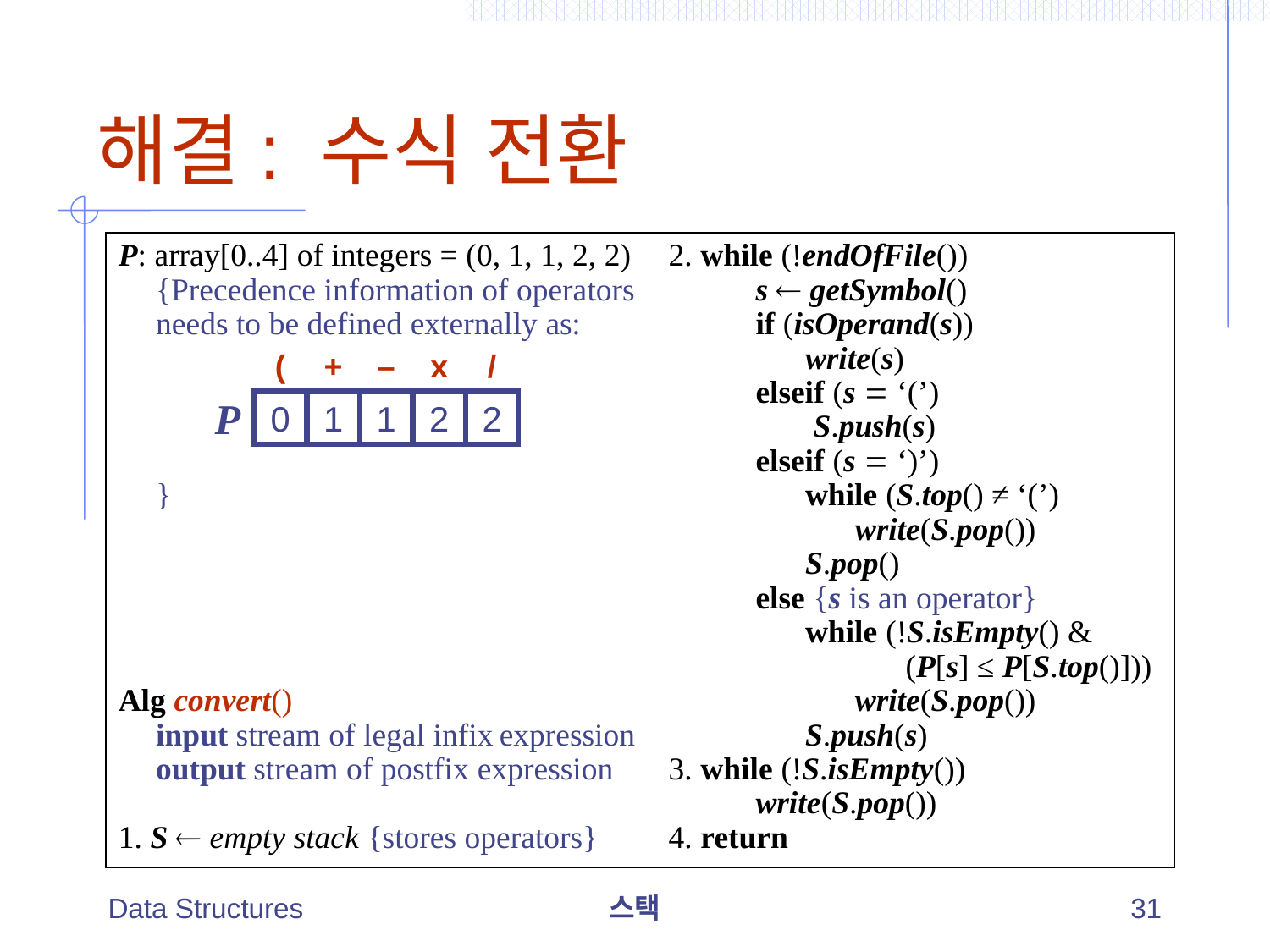

# 해결: 수식 전환

P: array[0..4] of integers = (0, 1, 1, 2, 2)
	{Precedence information of operators 	needs to be defined externally as:

	}

Alg convert()
	input stream of legal infix	expression
	output stream of postfix expression

1. S ← empty stack {stores operators}
2. while (!endOfFile())
		s ← getSymbol()
		if (isOperand(s))
			write(s)
		elseif (s = ‘(’)
			 S.push(s)
		elseif (s = ‘)’)
			while (S.top() ≠ ‘(’)
				write(S.pop())
			S.pop()
		else {s is an operator}
			while (!S.isEmpty() &
					(P[s] ≤ P[S.top()]))
				write(S.pop())
			S.push(s)
3. while (!S.isEmpty())
		write(S.pop())
4. return
(
+
–
х
/
P
0
1
1
2
2
Data Structures
스택
31